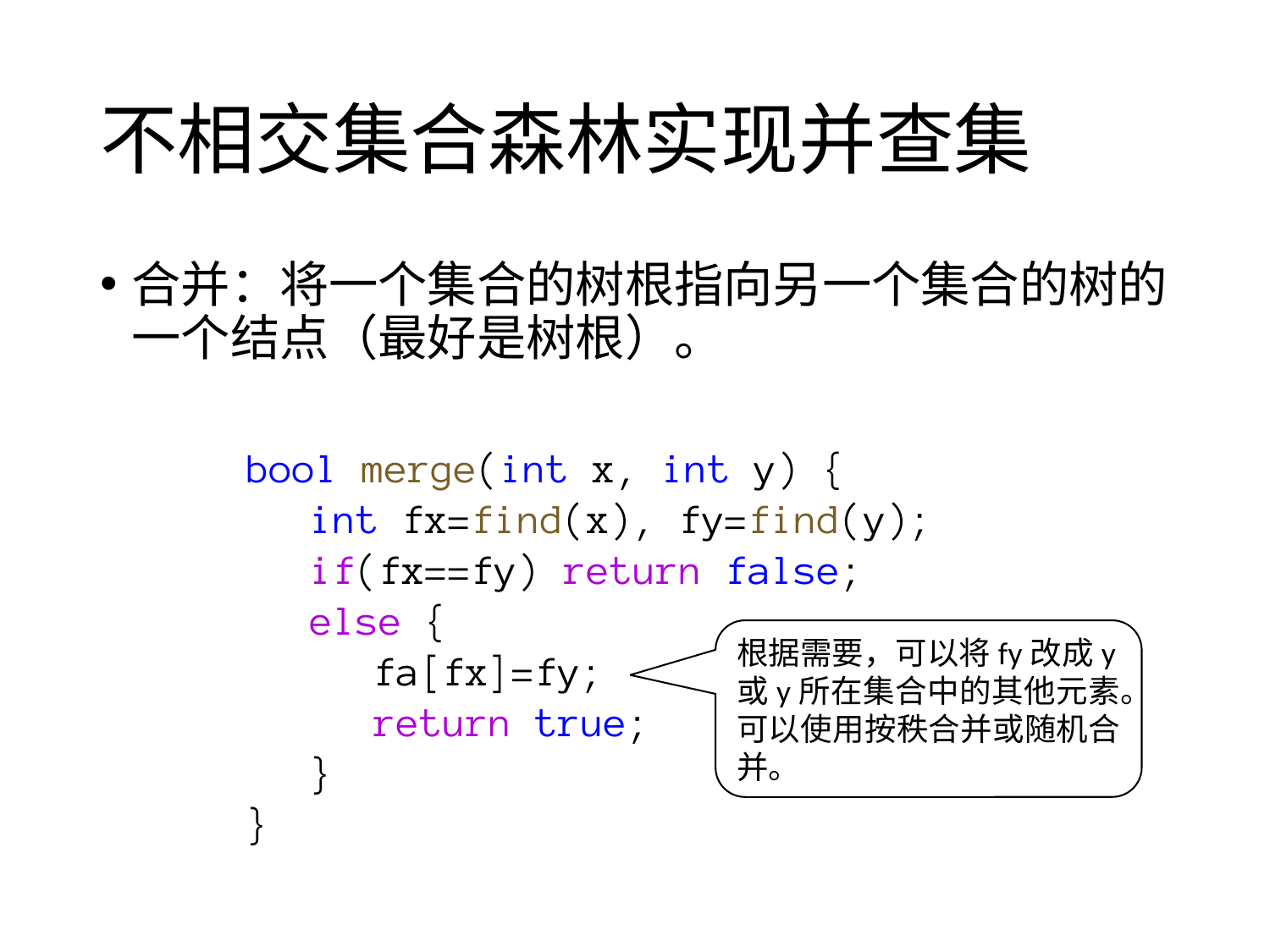

# 不相交集合森林实现并查集
合并：将一个集合的树根指向另一个集合的树的一个结点（最好是树根）。
bool merge(int x, int y) {
int fx=find(x), fy=find(y);
if(fx==fy) return false;
else {
fa[fx]=fy;
return true;
}
}
根据需要，可以将fy改成y或y所在集合中的其他元素。
可以使用按秩合并或随机合并。